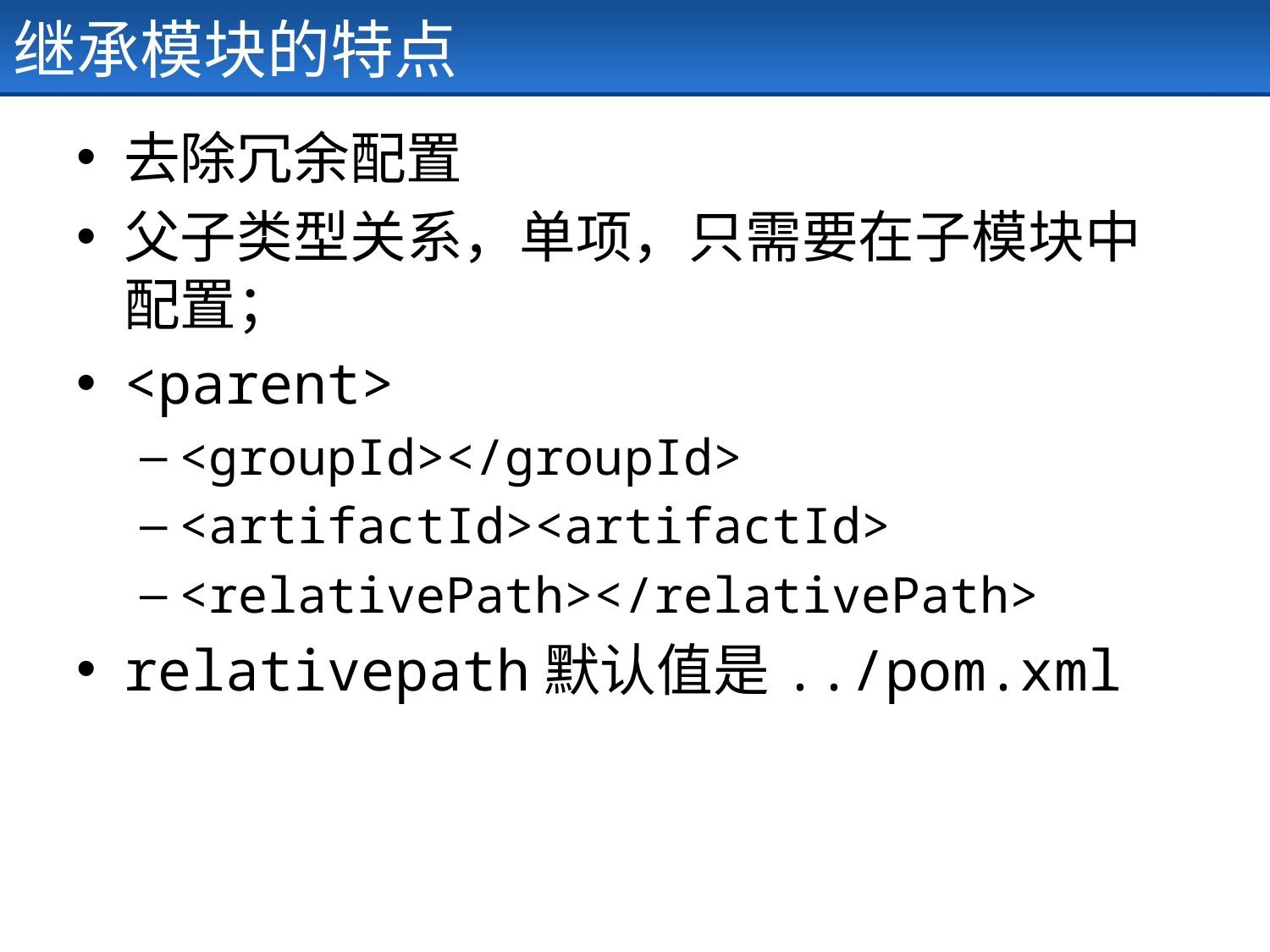

# 继承模块的特点
去除冗余配置
父子类型关系，单项，只需要在子模块中配置；
<parent>
<groupId></groupId>
<artifactId><artifactId>
<relativePath></relativePath>
relativepath默认值是../pom.xml